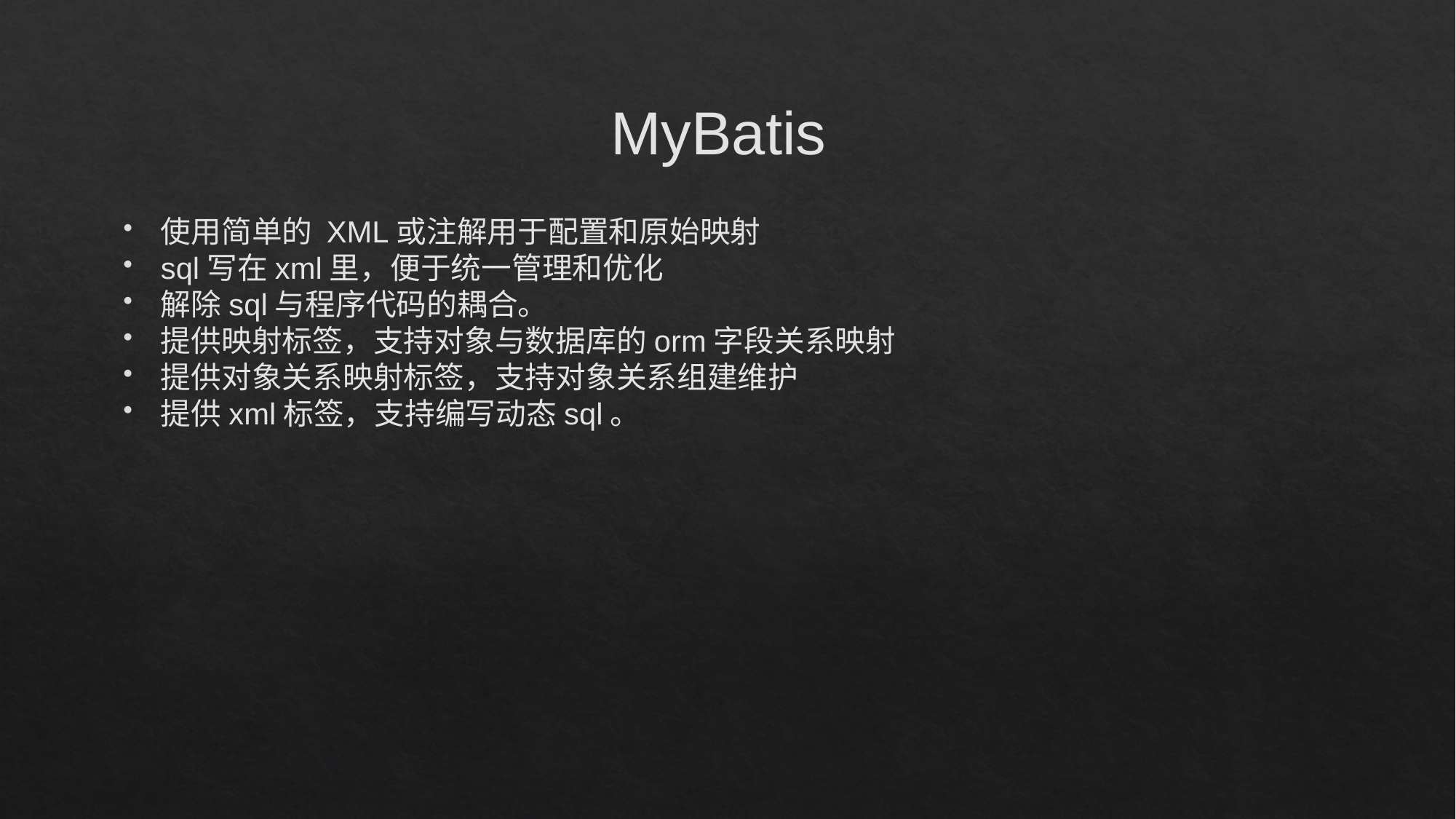

MyBatis
使用简单的 XML或注解用于配置和原始映射
sql写在xml里，便于统一管理和优化
解除sql与程序代码的耦合。
提供映射标签，支持对象与数据库的orm字段关系映射
提供对象关系映射标签，支持对象关系组建维护
提供xml标签，支持编写动态sql。